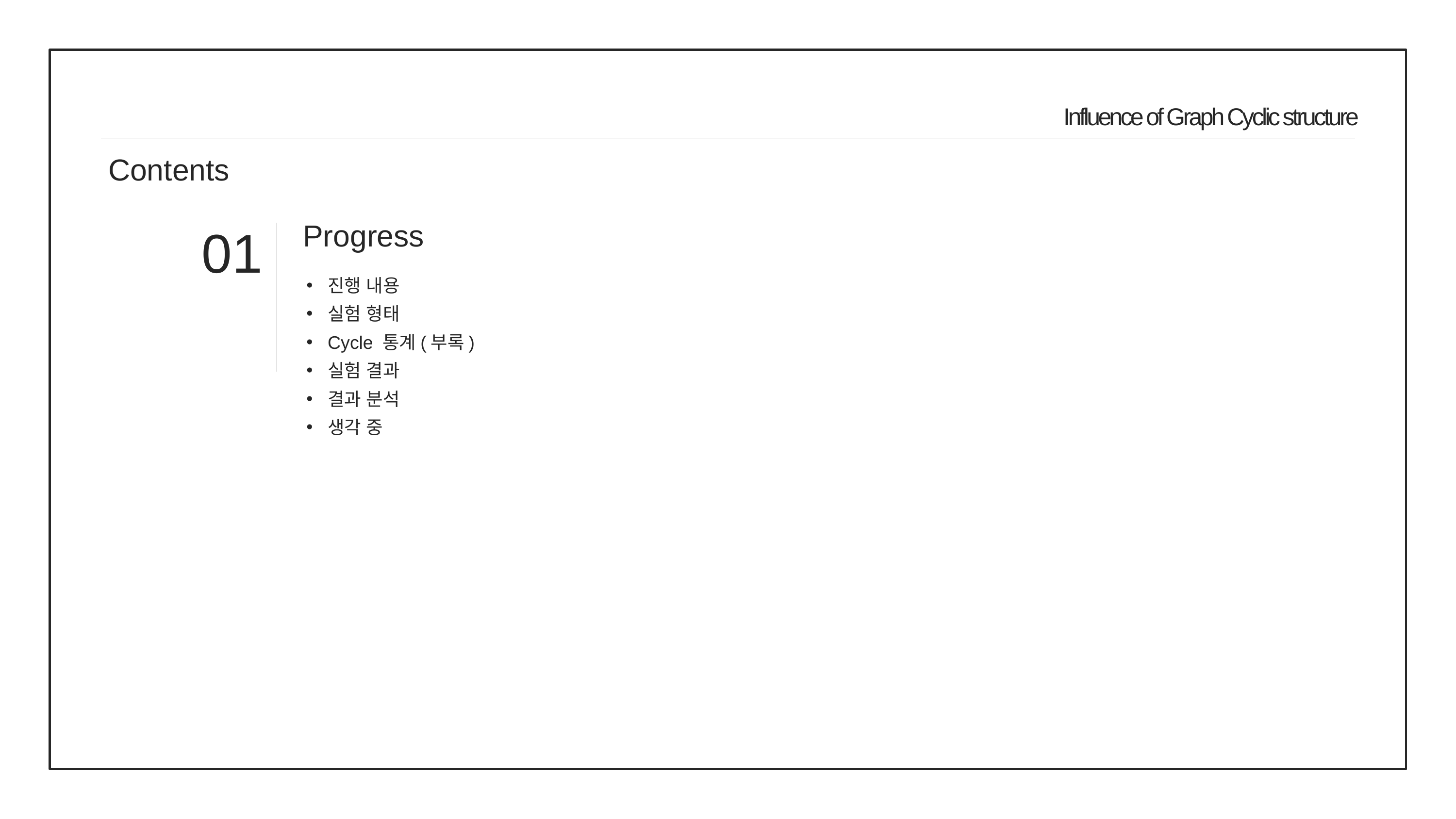

Influence of Graph Cyclic structure
Contents
Progress
01

진행 내용
실험 형태
Cycle 통계(부록)
실험 결과
결과 분석
생각 중